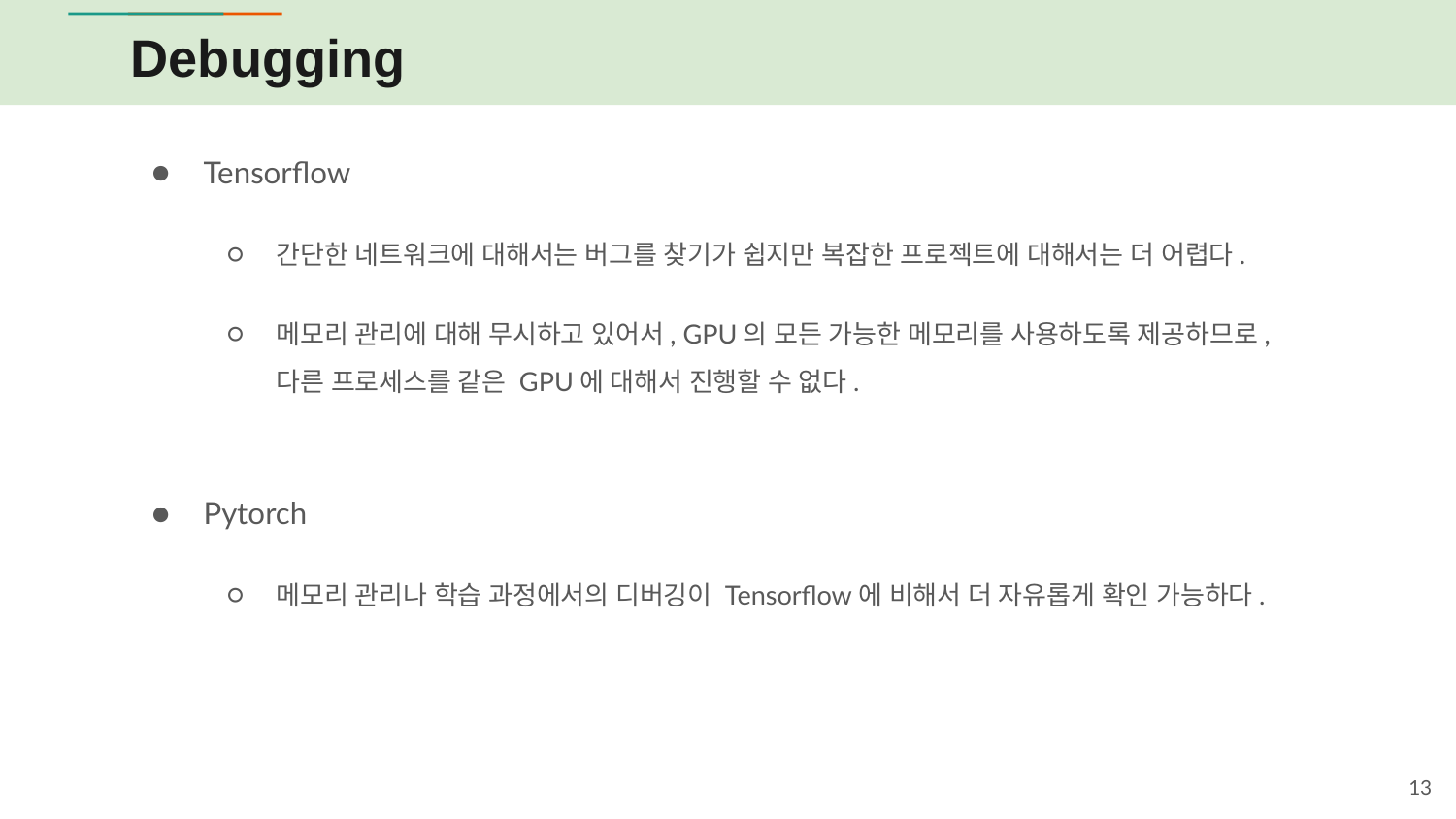

# Debugging
Tensorflow
간단한 네트워크에 대해서는 버그를 찾기가 쉽지만 복잡한 프로젝트에 대해서는 더 어렵다.
메모리 관리에 대해 무시하고 있어서, GPU의 모든 가능한 메모리를 사용하도록 제공하므로, 다른 프로세스를 같은 GPU에 대해서 진행할 수 없다.

Pytorch
메모리 관리나 학습 과정에서의 디버깅이 Tensorflow에 비해서 더 자유롭게 확인 가능하다.

13